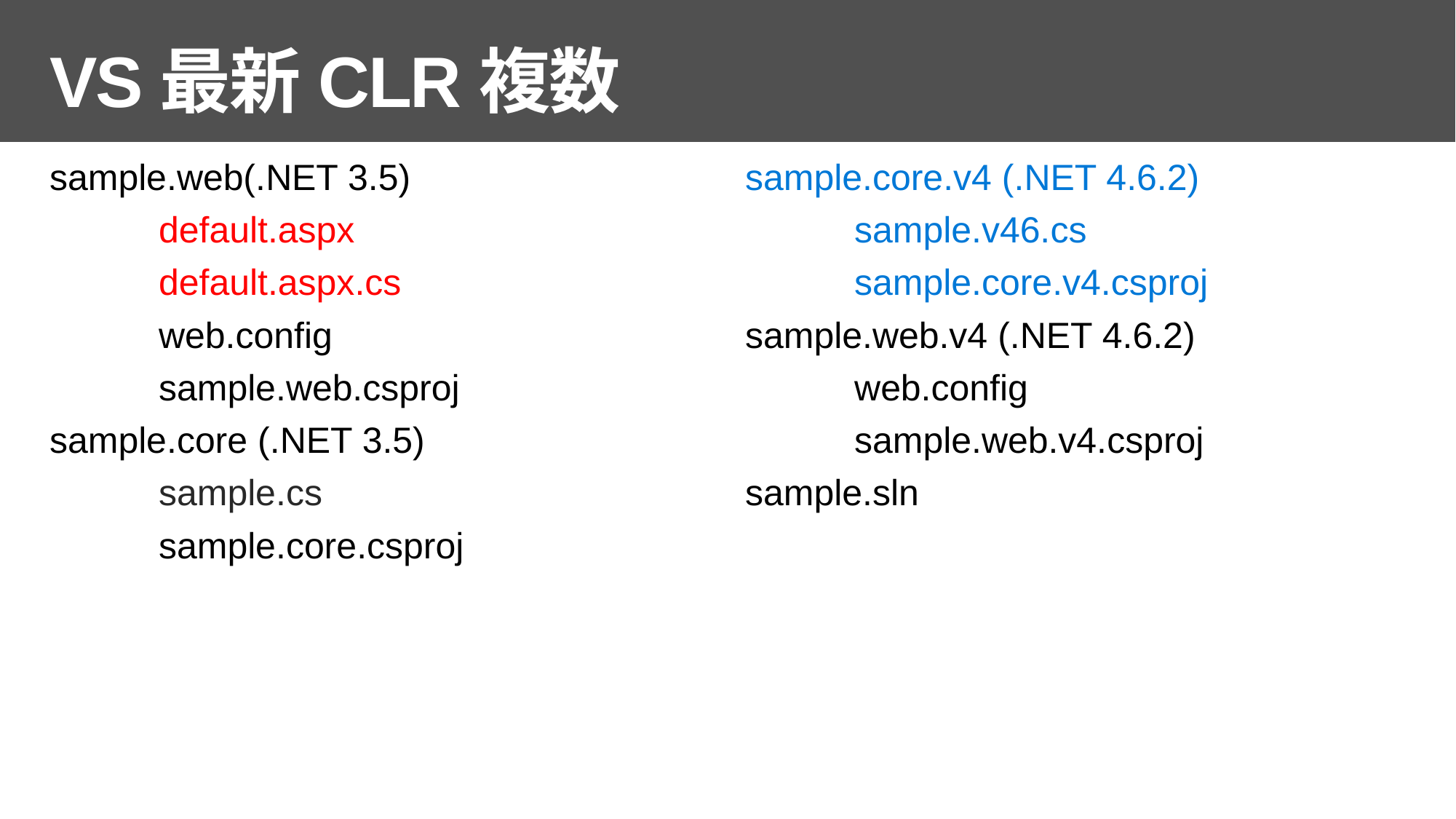

# VS最新CLR複数
sample.web(.NET 3.5)
	default.aspx
	default.aspx.cs
	web.config
	sample.web.csproj
sample.core (.NET 3.5)
	sample.cs
	sample.core.csproj

sample.core.v4 (.NET 4.6.2)
	sample.v46.cs
	sample.core.v4.csproj
sample.web.v4 (.NET 4.6.2)
	web.config
	sample.web.v4.csproj
sample.sln